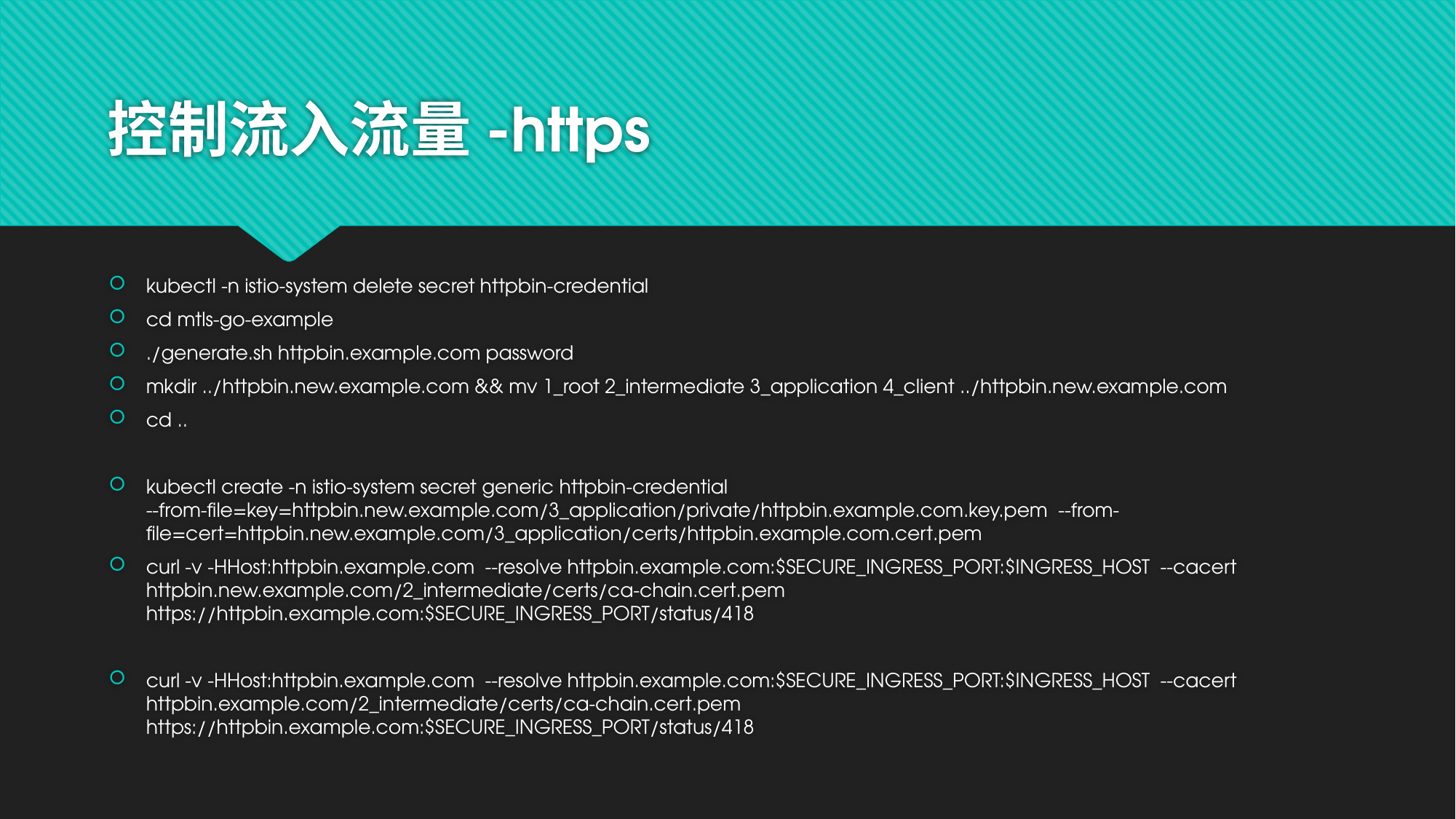

# 控制流入流量-https
kubectl -n istio-system delete secret httpbin-credential
cd mtls-go-example
./generate.sh httpbin.example.com password
mkdir ../httpbin.new.example.com && mv 1_root 2_intermediate 3_application 4_client ../httpbin.new.example.com
cd ..

kubectl create -n istio-system secret generic httpbin-credential  --from-file=key=httpbin.new.example.com/3_application/private/httpbin.example.com.key.pem  --from-file=cert=httpbin.new.example.com/3_application/certs/httpbin.example.com.cert.pem
curl -v -HHost:httpbin.example.com  --resolve httpbin.example.com:$SECURE_INGRESS_PORT:$INGRESS_HOST  --cacert httpbin.new.example.com/2_intermediate/certs/ca-chain.cert.pem https://httpbin.example.com:$SECURE_INGRESS_PORT/status/418

curl -v -HHost:httpbin.example.com  --resolve httpbin.example.com:$SECURE_INGRESS_PORT:$INGRESS_HOST  --cacert httpbin.example.com/2_intermediate/certs/ca-chain.cert.pem  https://httpbin.example.com:$SECURE_INGRESS_PORT/status/418